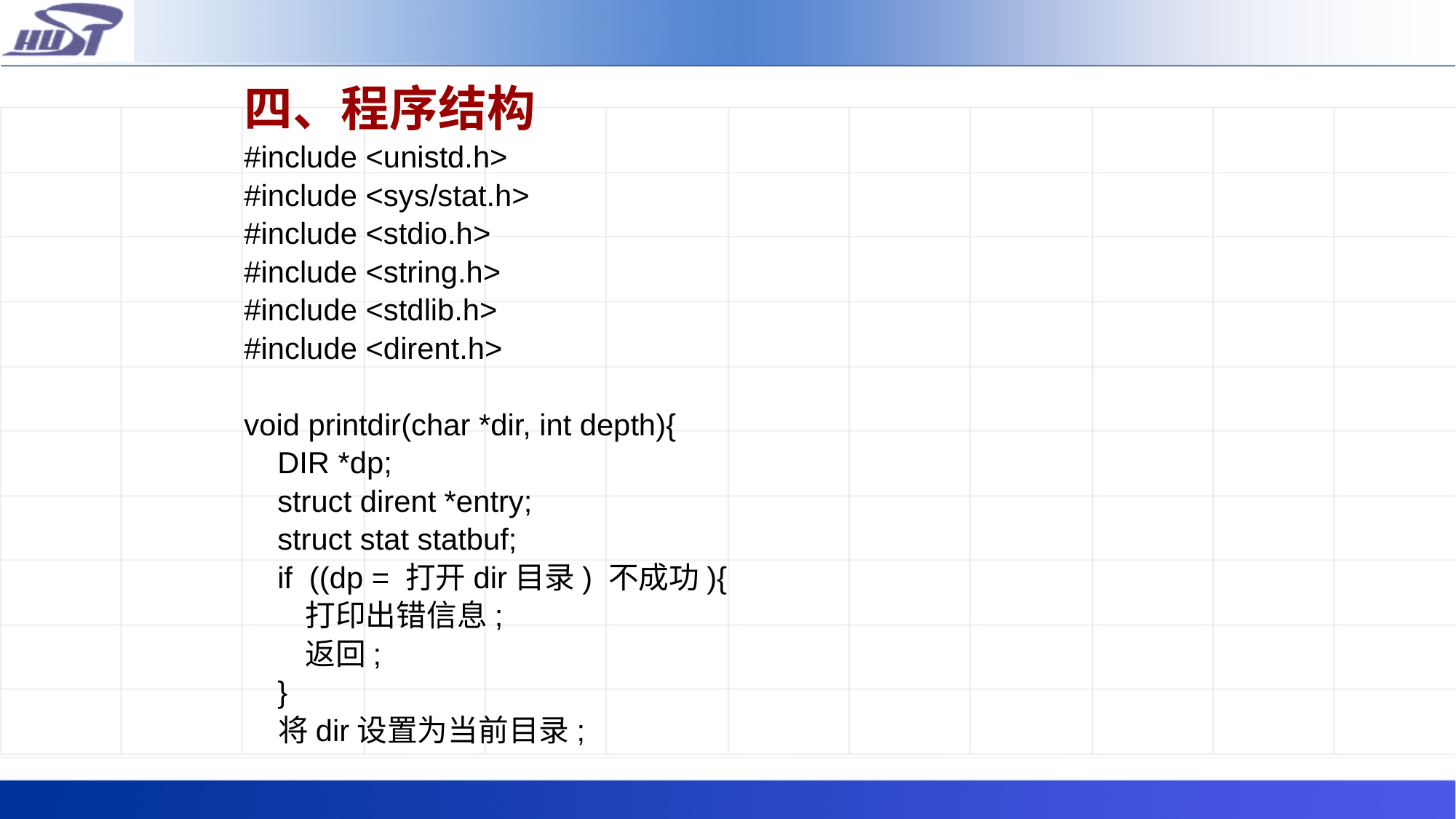

四、程序结构
#include <unistd.h>
#include <sys/stat.h>
#include <stdio.h>
#include <string.h>
#include <stdlib.h>
#include <dirent.h>

void printdir(char *dir, int depth){
    DIR *dp;
    struct dirent *entry;
    struct stat statbuf;
    if  ((dp = 打开dir目录) 不成功){
        打印出错信息;
        返回;
    }
    将dir设置为当前目录;